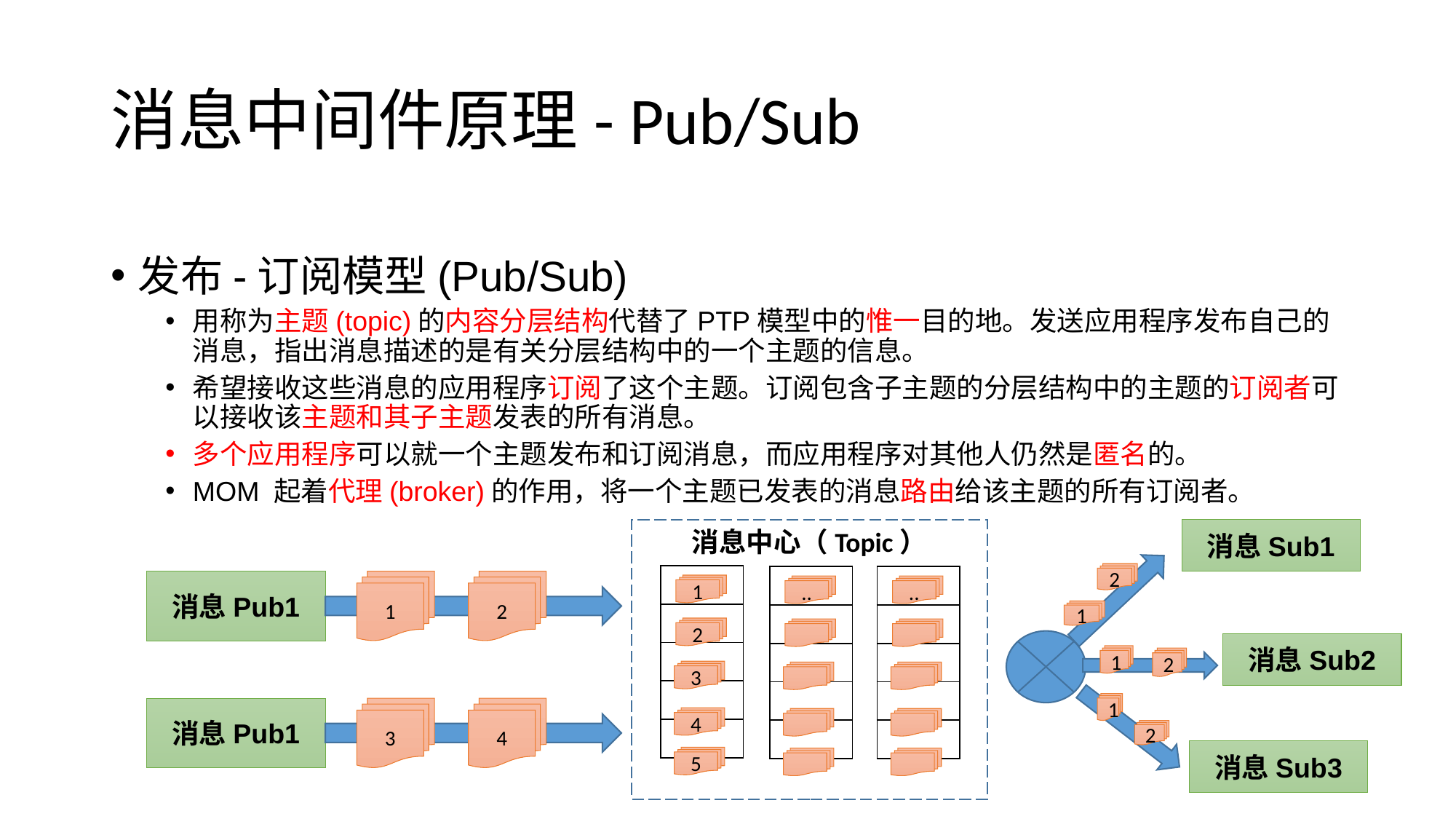

# 消息中间件原理- Pub/Sub
发布-订阅模型(Pub/Sub)
用称为主题(topic)的内容分层结构代替了PTP模型中的惟一目的地。发送应用程序发布自己的消息，指出消息描述的是有关分层结构中的一个主题的信息。
希望接收这些消息的应用程序订阅了这个主题。订阅包含子主题的分层结构中的主题的订阅者可以接收该主题和其子主题发表的所有消息。
多个应用程序可以就一个主题发布和订阅消息，而应用程序对其他人仍然是匿名的。
MOM 起着代理(broker)的作用，将一个主题已发表的消息路由给该主题的所有订阅者。

消息Sub1
消息中心（Topic）
2
|  |
| --- |
|  |
|  |
|  |
|  |
|  |
| --- |
|  |
|  |
|  |
|  |
|  |
| --- |
|  |
|  |
|  |
|  |
消息Pub1
1
2
1
..
..

1
2

消息Sub2
1
2

3

1
消息Pub1
3
4
4

2
消息Sub3
5